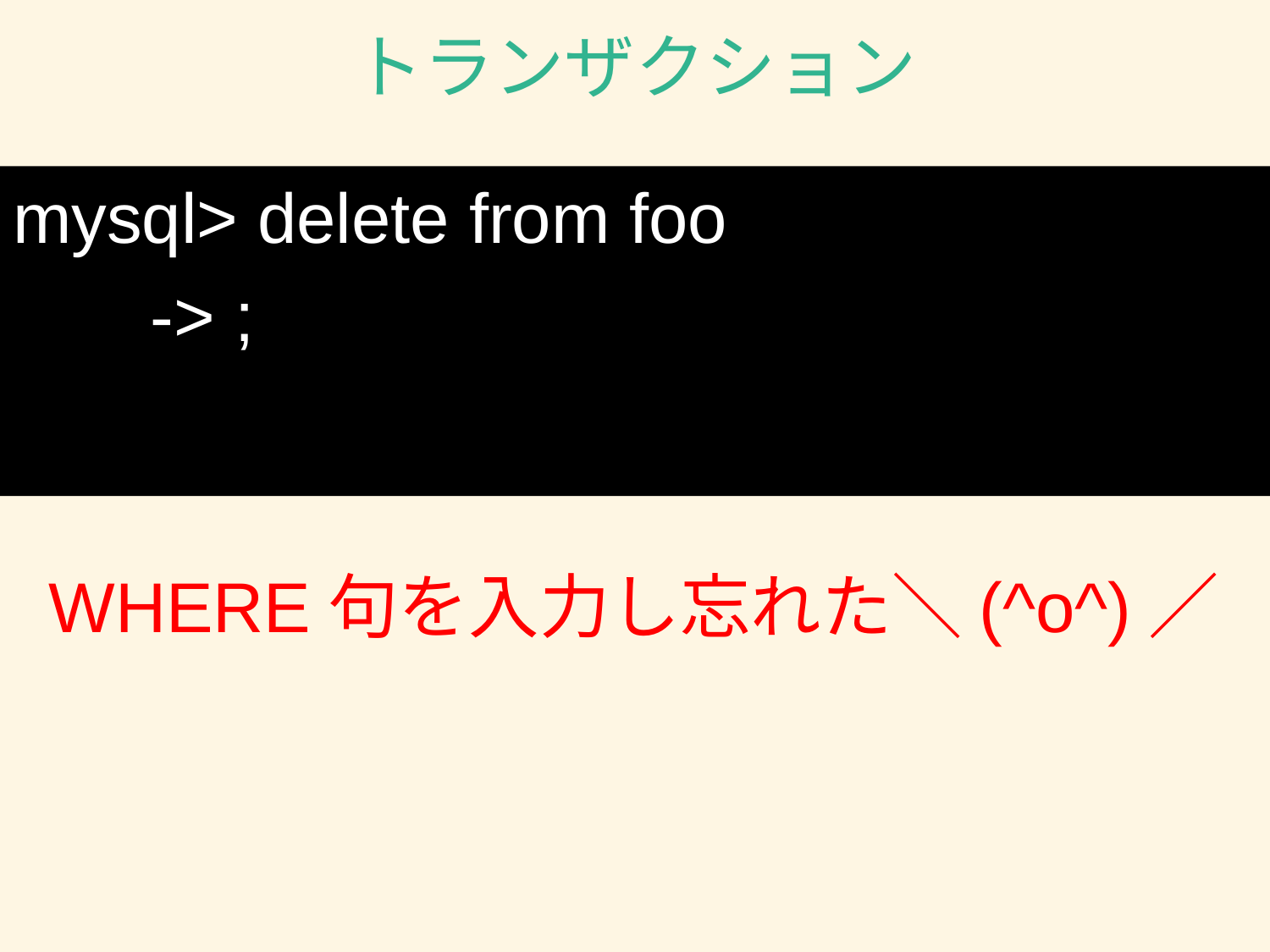

# トランザクション
mysql> delete from foo
       -> ;
WHERE句を入力し忘れた＼(^o^)／